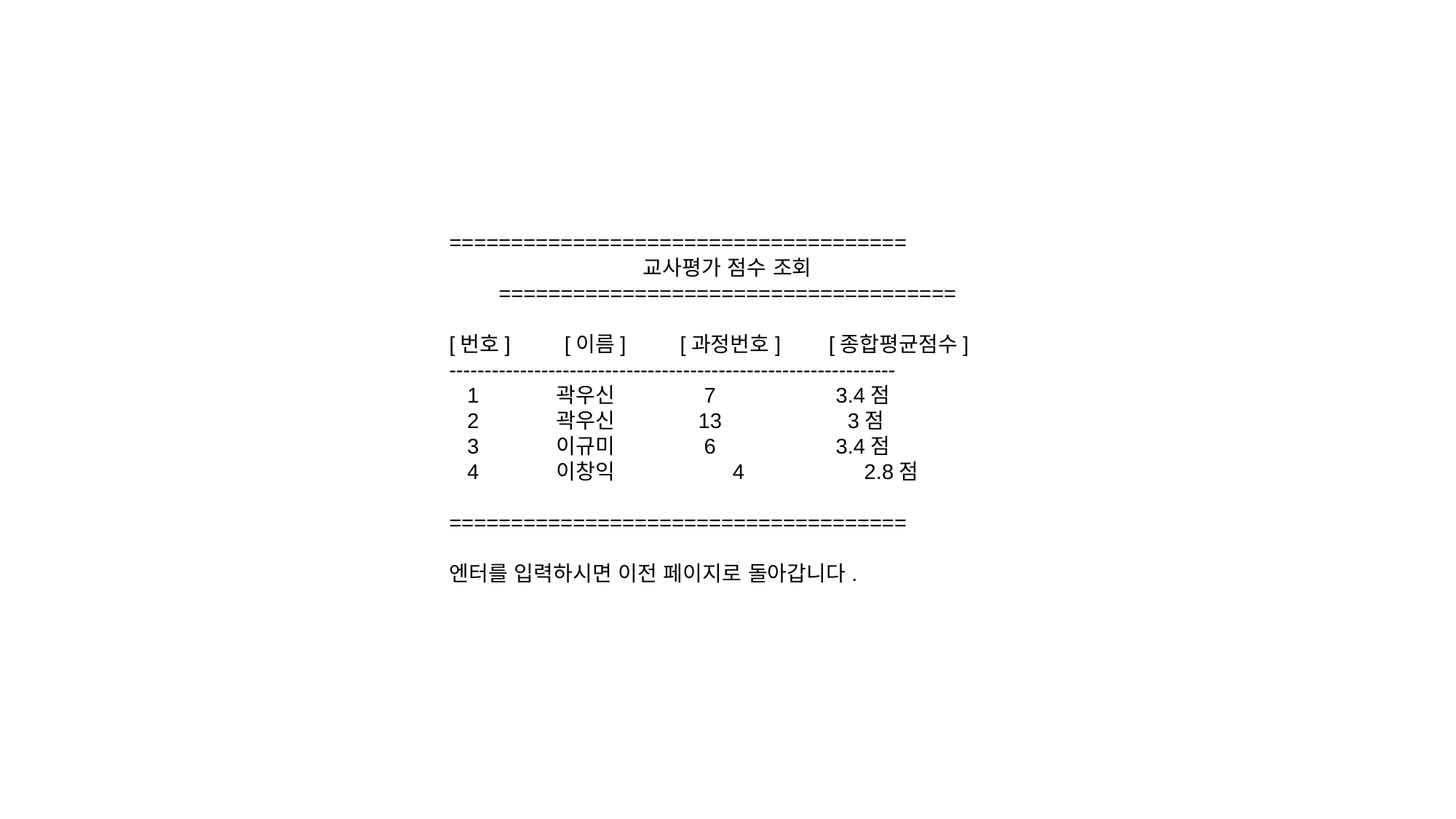

=====================================
교사평가 점수 조회
=====================================

[번호]         [이름]         [과정번호]        [종합평균점수]
---------------------------------------------------------------
   1            곽우신              7                    3.4점
   2            곽우신             13                     3점
   3            이규미              6                    3.4점
   4            이창익	          4                    2.8점

=====================================

엔터를 입력하시면 이전 페이지로 돌아갑니다.